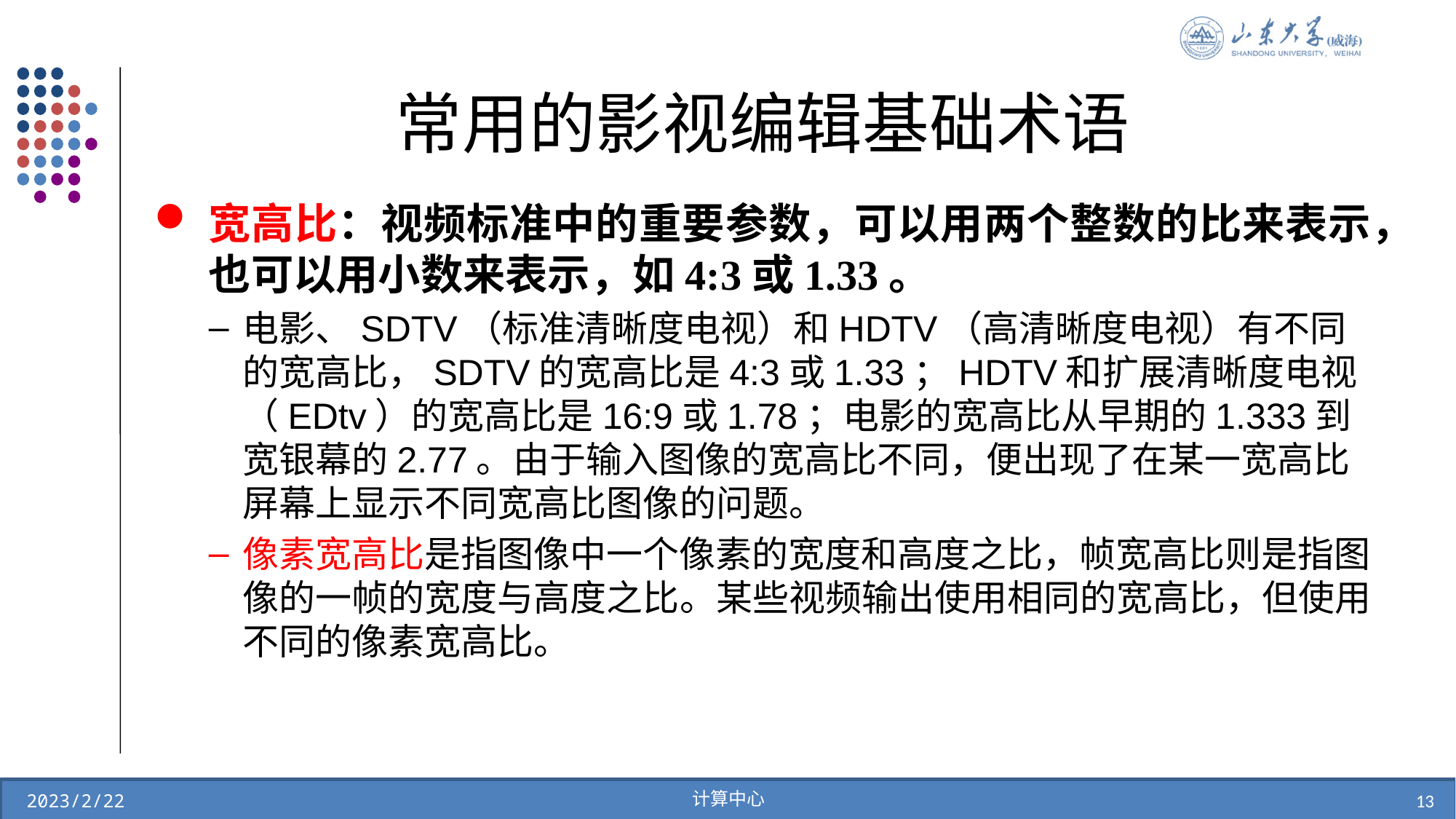

# 常用的影视编辑基础术语
宽高比：视频标准中的重要参数，可以用两个整数的比来表示，也可以用小数来表示，如4:3或1.33。
电影、SDTV（标准清晰度电视）和HDTV（高清晰度电视）有不同的宽高比，SDTV的宽高比是4:3或1.33；HDTV和扩展清晰度电视（EDtv）的宽高比是16:9或1.78；电影的宽高比从早期的1.333到宽银幕的2.77。由于输入图像的宽高比不同，便出现了在某一宽高比屏幕上显示不同宽高比图像的问题。
像素宽高比是指图像中一个像素的宽度和高度之比，帧宽高比则是指图像的一帧的宽度与高度之比。某些视频输出使用相同的宽高比，但使用不同的像素宽高比。

计算中心
13